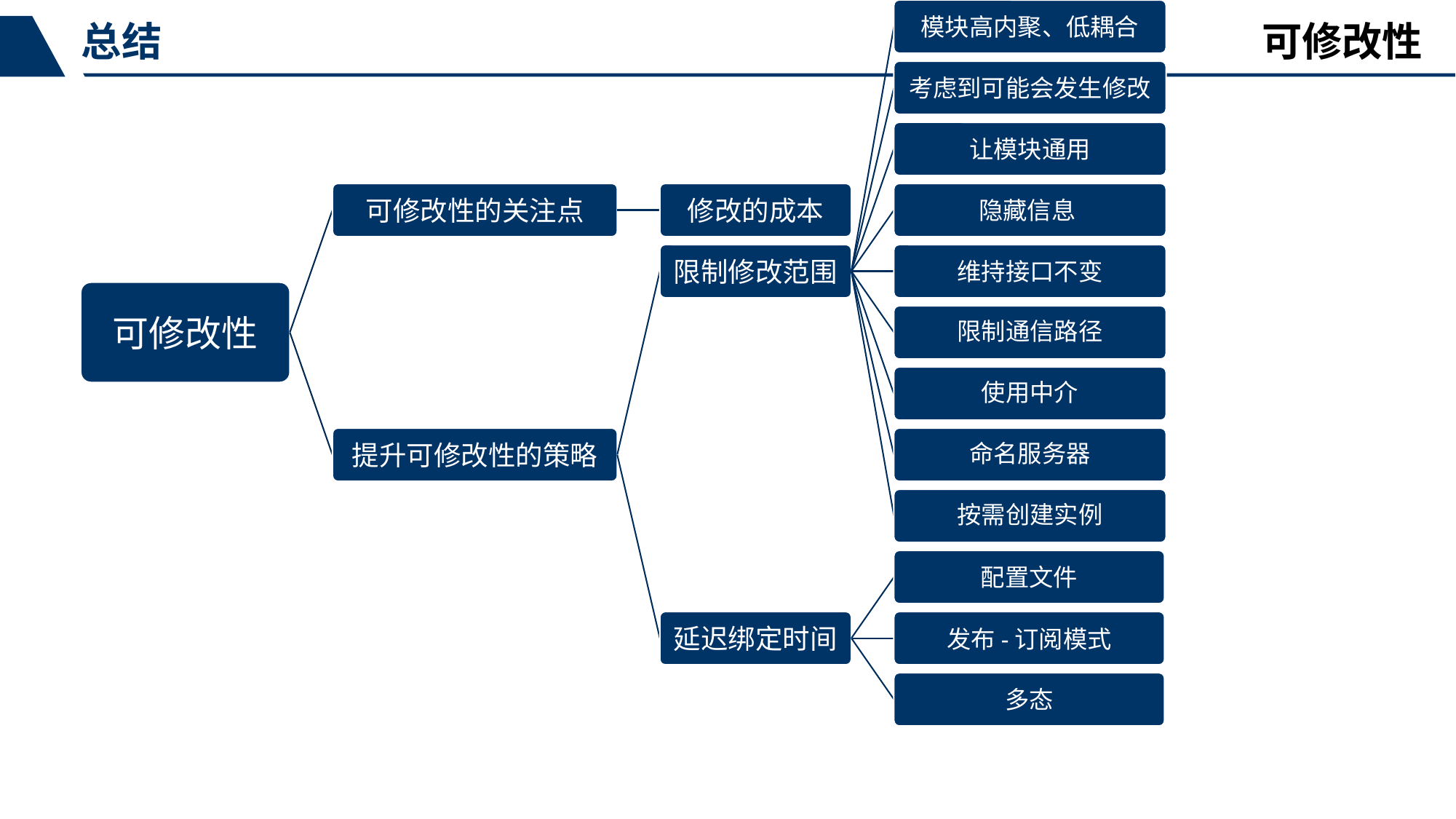

可修改性

总结

可修改性

可修改性的关注点

修改的成本

提升可修改性的策略

限制修改范围

模块高内聚、低耦合

考虑到可能会发生修改

让模块通用

隐藏信息

维持接口不变

限制通信路径

使用中介

命名服务器

按需创建实例

延迟绑定时间

配置文件

发布-订阅模式

多态